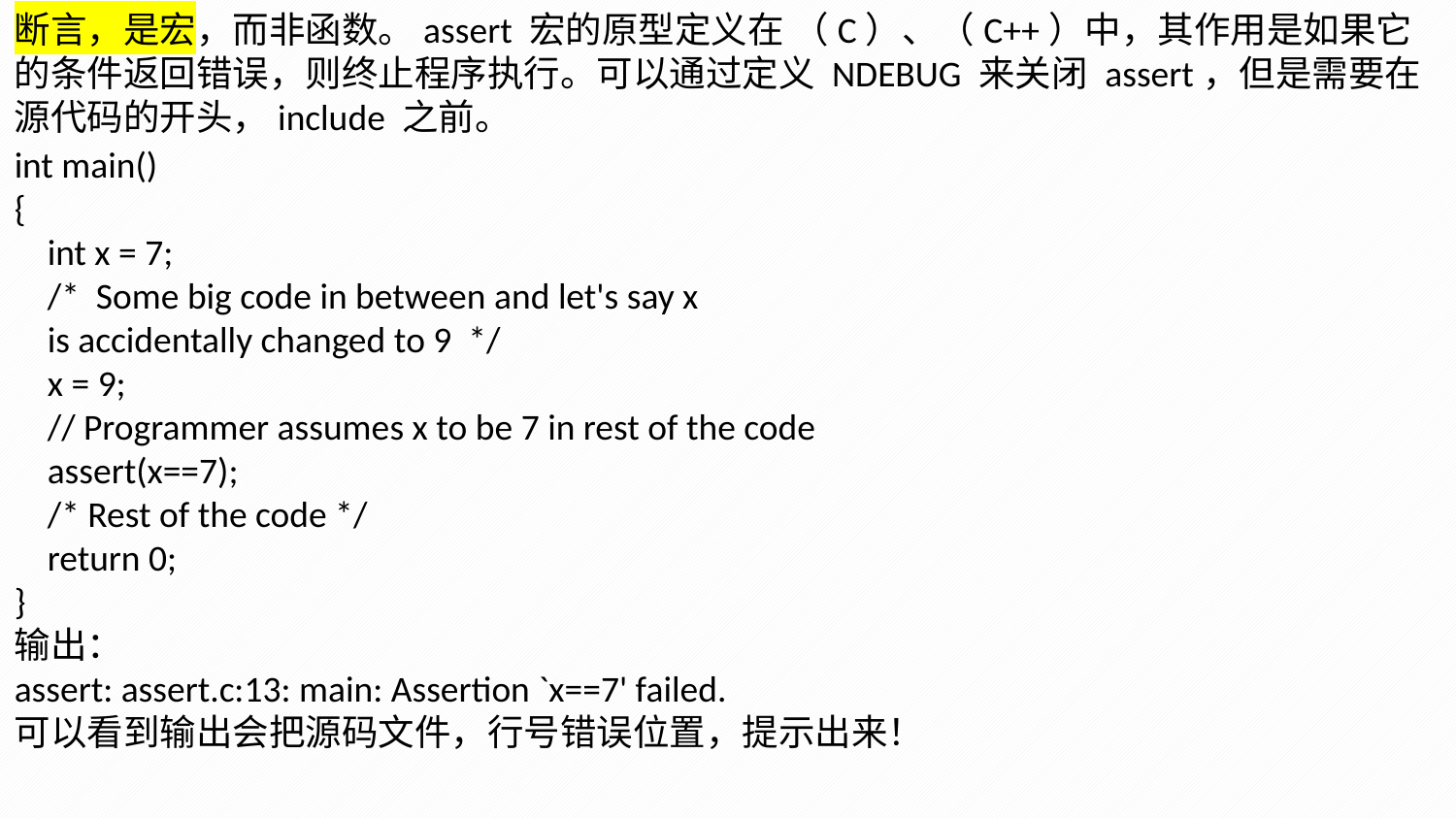

断言，是宏，而非函数。assert 宏的原型定义在 （C）、（C++）中，其作用是如果它的条件返回错误，则终止程序执行。可以通过定义 NDEBUG 来关闭 assert，但是需要在源代码的开头，include 之前。
int main()
{
    int x = 7;
    /*  Some big code in between and let's say x
    is accidentally changed to 9  */
    x = 9;
    // Programmer assumes x to be 7 in rest of the code
    assert(x==7);
    /* Rest of the code */
    return 0;
}
输出：
assert: assert.c:13: main: Assertion `x==7' failed.
可以看到输出会把源码文件，行号错误位置，提示出来！